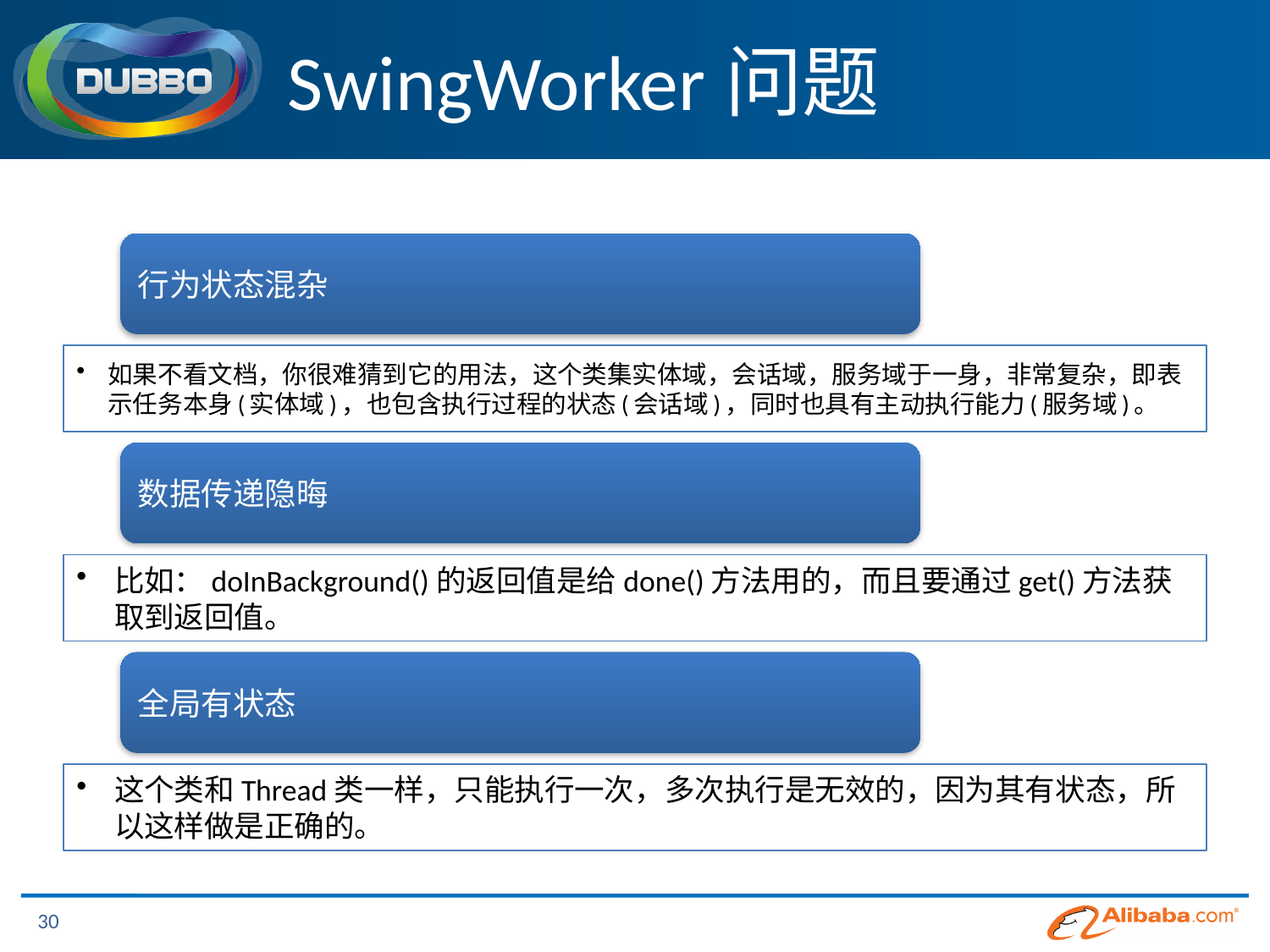

# SwingWorker问题
行为状态混杂
如果不看文档，你很难猜到它的用法，这个类集实体域，会话域，服务域于一身，非常复杂，即表示任务本身(实体域)，也包含执行过程的状态(会话域)，同时也具有主动执行能力(服务域)。
数据传递隐晦
比如：doInBackground()的返回值是给done()方法用的，而且要通过get()方法获取到返回值。
全局有状态
这个类和Thread类一样，只能执行一次，多次执行是无效的，因为其有状态，所以这样做是正确的。
30